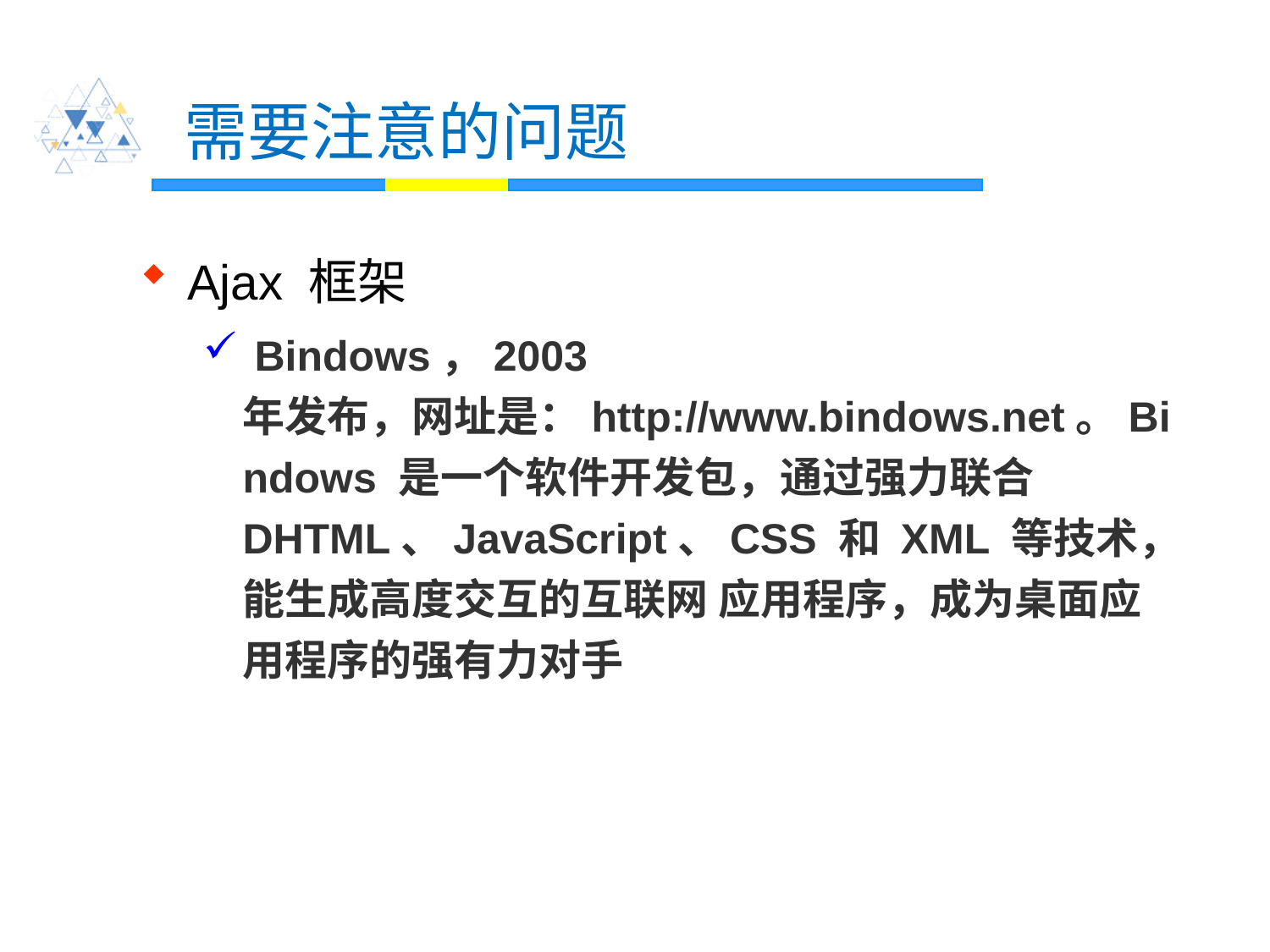

# 需要注意的问题
Ajax 框架
 Bindows，2003 年发布，网址是：http://www.bindows.net。Bindows 是一个软件开发包，通过强力联合 DHTML、JavaScript、CSS 和 XML 等技术，能生成高度交互的互联网 应用程序，成为桌面应用程序的强有力对手